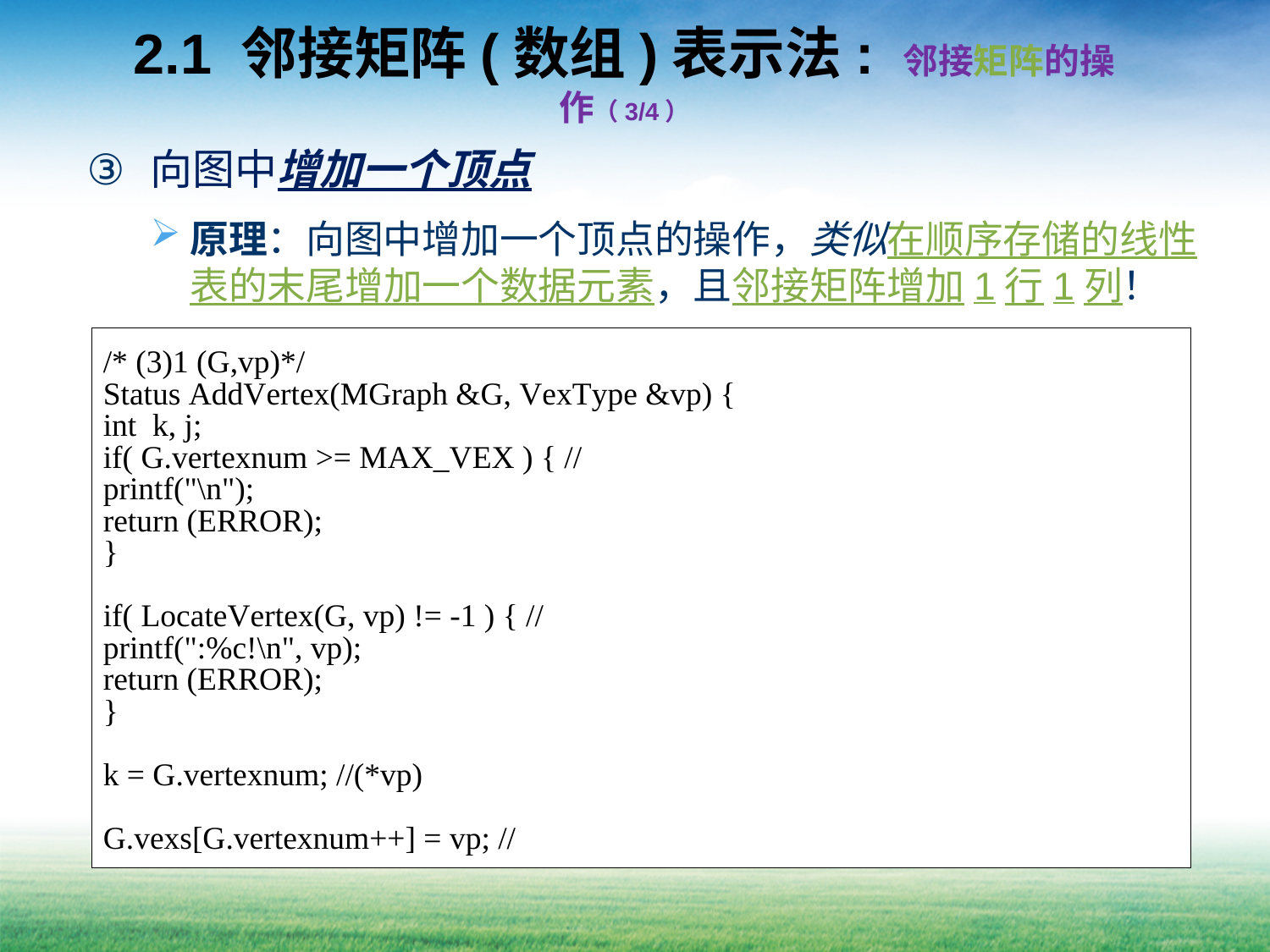

# 2.1 邻接矩阵(数组)表示法: 邻接矩阵的操作（3/4）
向图中增加一个顶点
原理：向图中增加一个顶点的操作，类似在顺序存储的线性表的末尾增加一个数据元素，且邻接矩阵增加1行1列！